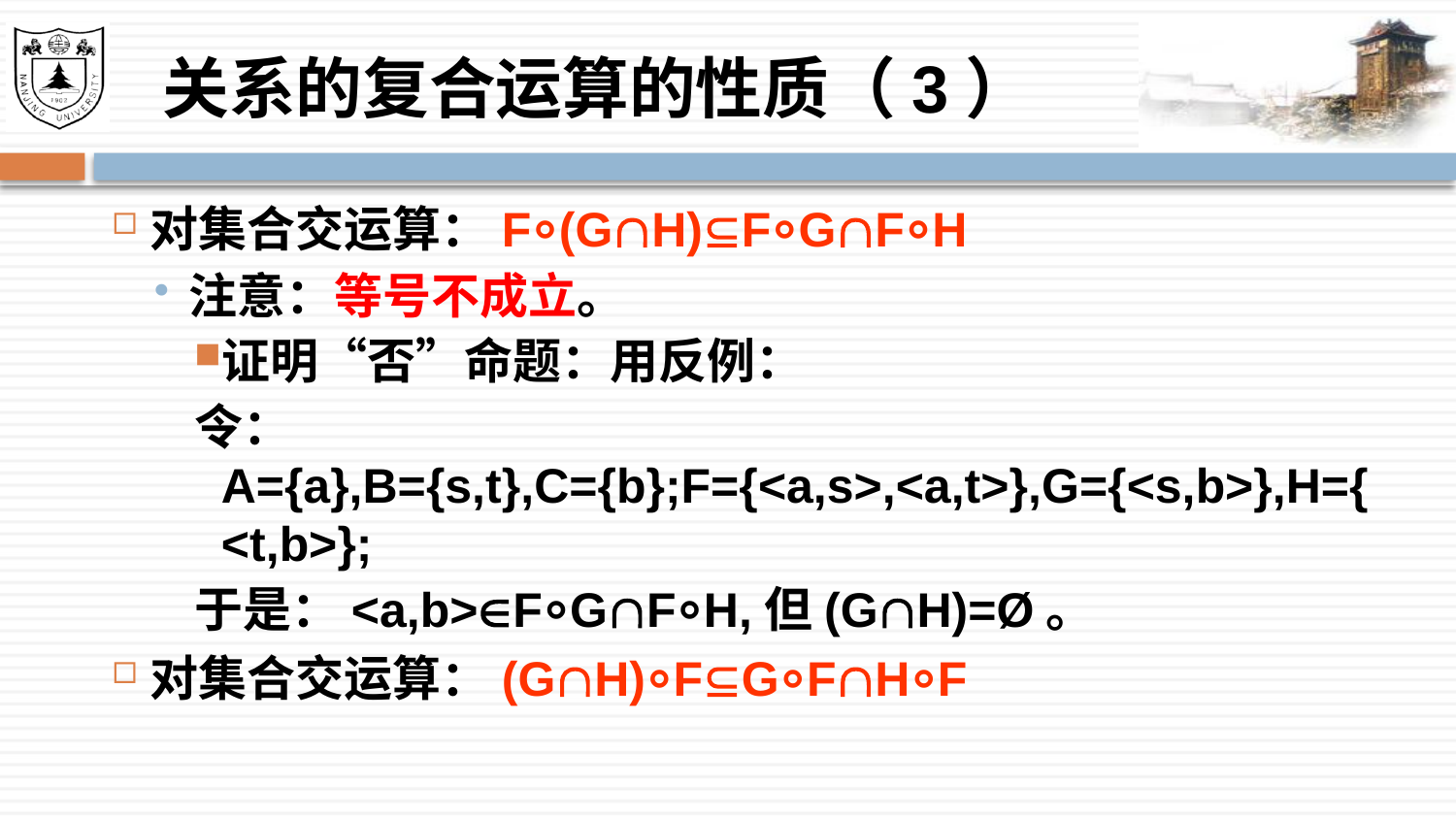

# 关系的复合运算的性质（3）
对集合交运算：F⸰(G∩H)⊆F⸰G∩F⸰H
注意：等号不成立。
证明“否”命题：用反例：
令：A={a},B={s,t},C={b};F={<a,s>,<a,t>},G={<s,b>},H={<t,b>};
于是：<a,b>∈F⸰G∩F⸰H,但(G∩H)=Ø。
对集合交运算：(G∩H)⸰F⊆G⸰F∩H⸰F